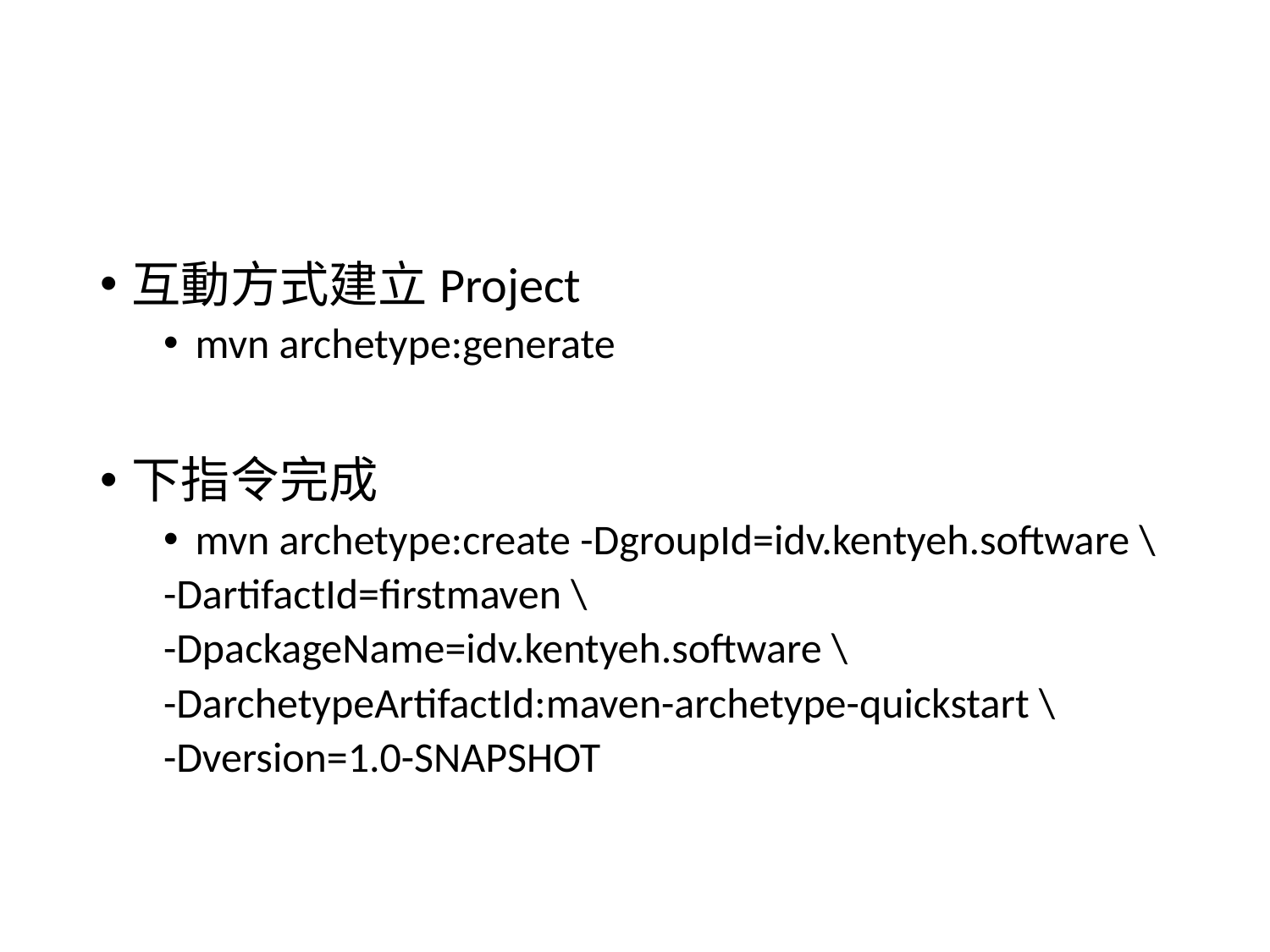

#
互動方式建立Project
mvn archetype:generate

下指令完成
mvn archetype:create -DgroupId=idv.kentyeh.software \
-DartifactId=firstmaven \
-DpackageName=idv.kentyeh.software \
-DarchetypeArtifactId:maven-archetype-quickstart \
-Dversion=1.0-SNAPSHOT